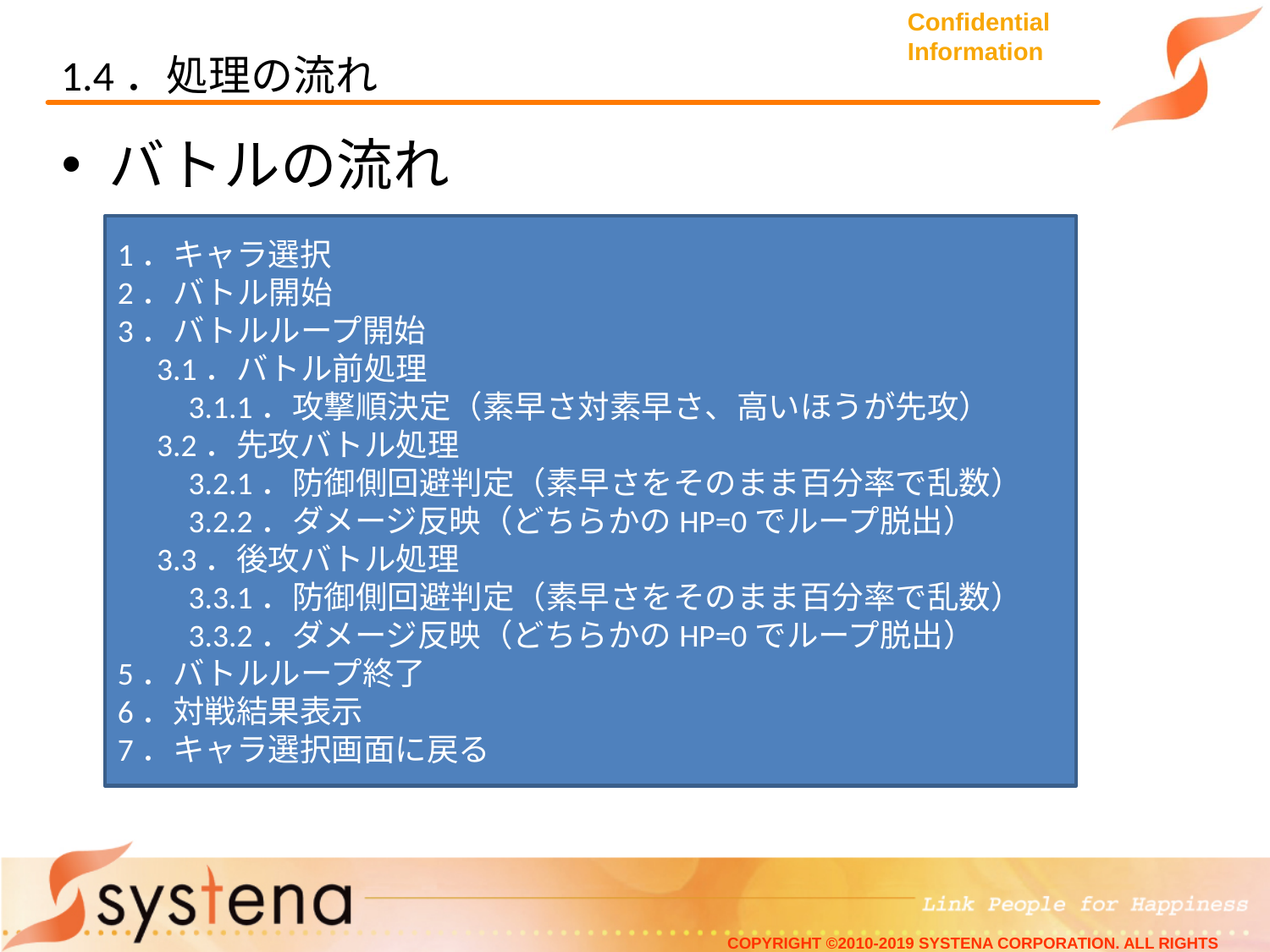

# 1.4．処理の流れ
バトルの流れ

1．キャラ選択
2．バトル開始
3．バトルループ開始
　3.1．バトル前処理
　　3.1.1．攻撃順決定（素早さ対素早さ、高いほうが先攻）
　3.2．先攻バトル処理
　　3.2.1．防御側回避判定（素早さをそのまま百分率で乱数）
　　3.2.2．ダメージ反映（どちらかのHP=0でループ脱出）
　3.3．後攻バトル処理
　　3.3.1．防御側回避判定（素早さをそのまま百分率で乱数）
　　3.3.2．ダメージ反映（どちらかのHP=0でループ脱出）
5．バトルループ終了
6．対戦結果表示
7．キャラ選択画面に戻る